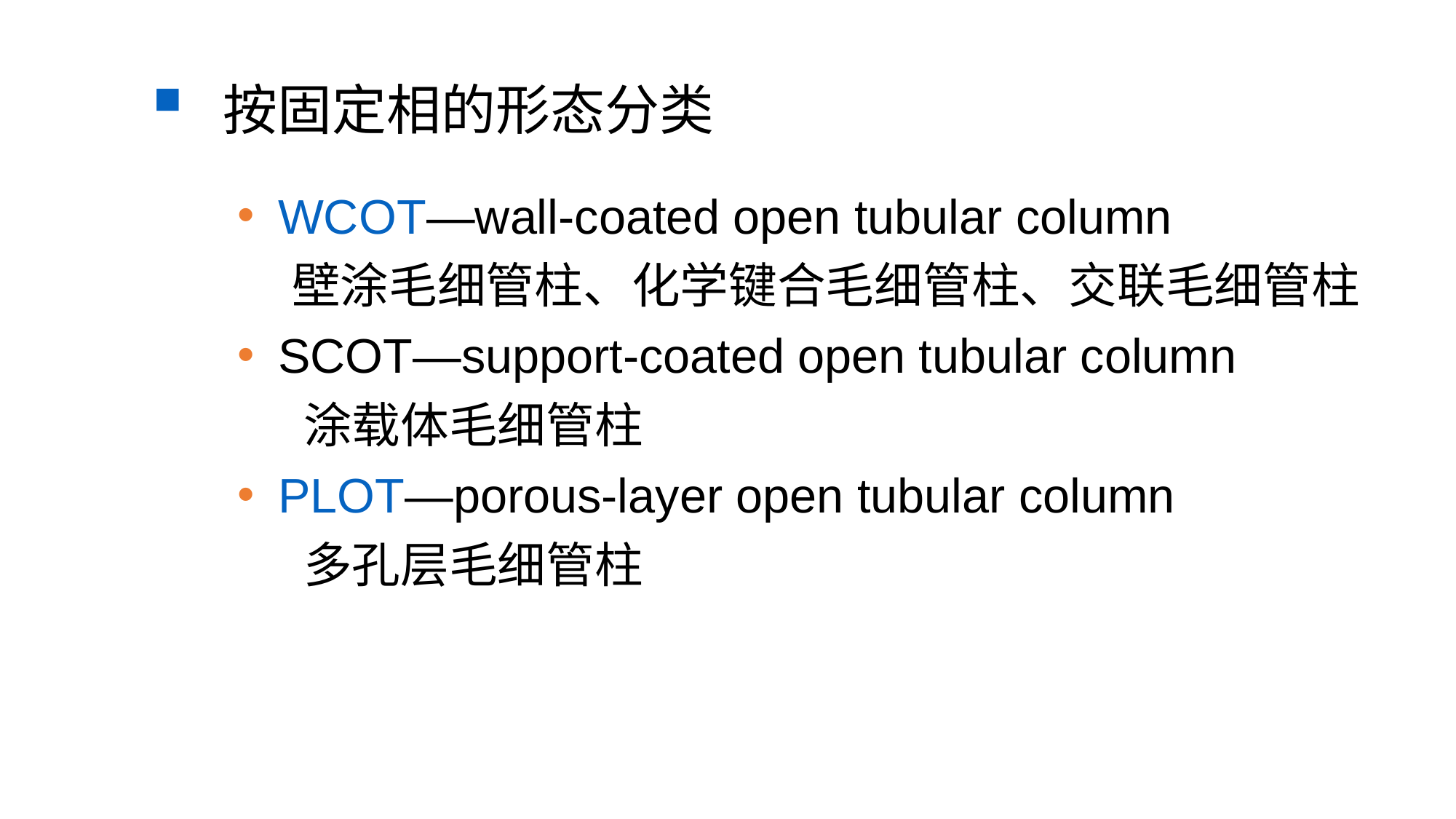

按固定相的形态分类
 WCOT—wall-coated open tubular column
壁涂毛细管柱、化学键合毛细管柱、交联毛细管柱
 SCOT—support-coated open tubular column
     涂载体毛细管柱
 PLOT—porous-layer open tubular column
     多孔层毛细管柱